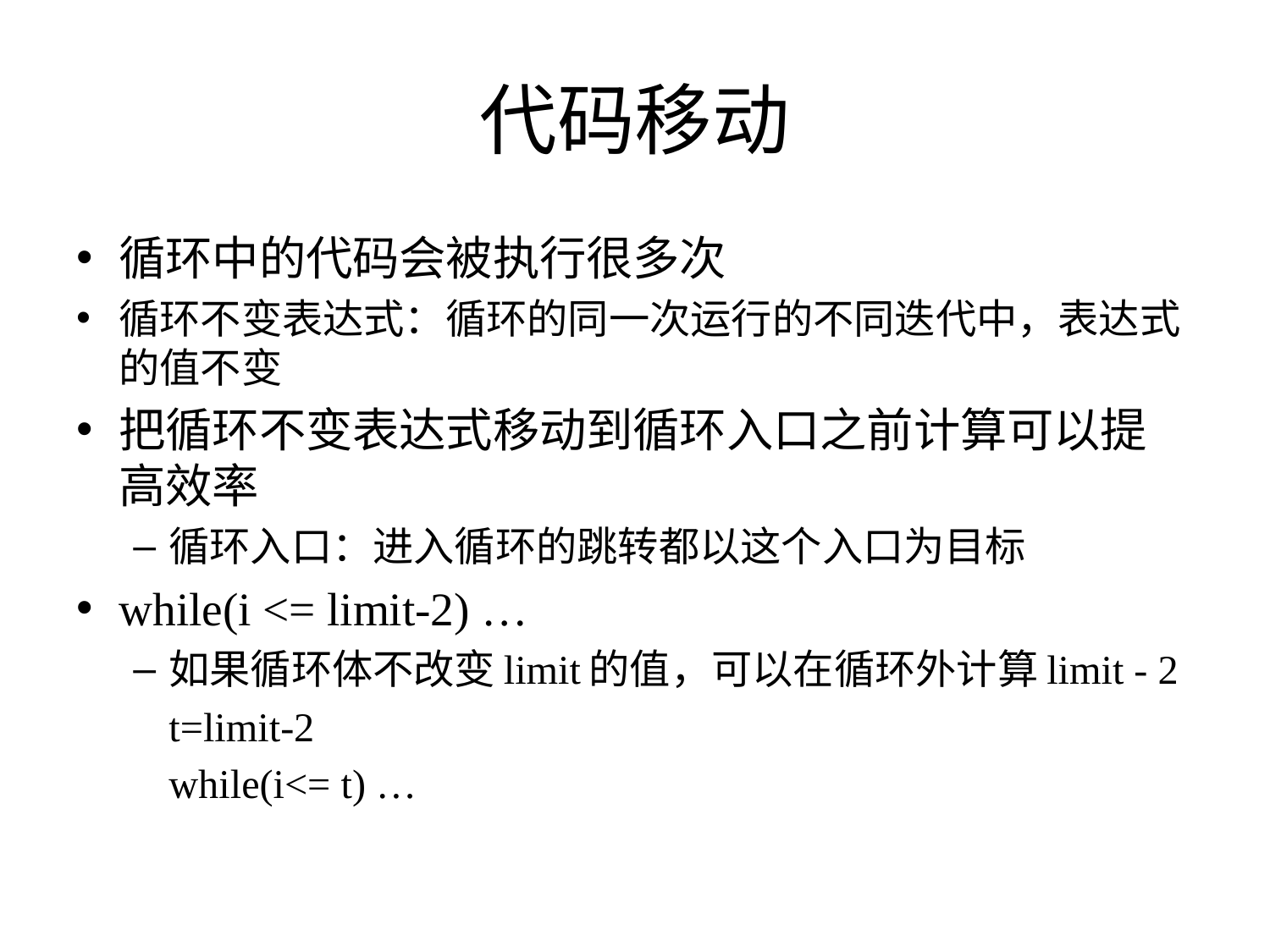

# 代码移动
循环中的代码会被执行很多次
循环不变表达式：循环的同一次运行的不同迭代中，表达式的值不变
把循环不变表达式移动到循环入口之前计算可以提高效率
循环入口：进入循环的跳转都以这个入口为目标
while(i <= limit-2) …
如果循环体不改变limit的值，可以在循环外计算limit - 2
		t=limit-2
		while(i<= t) …